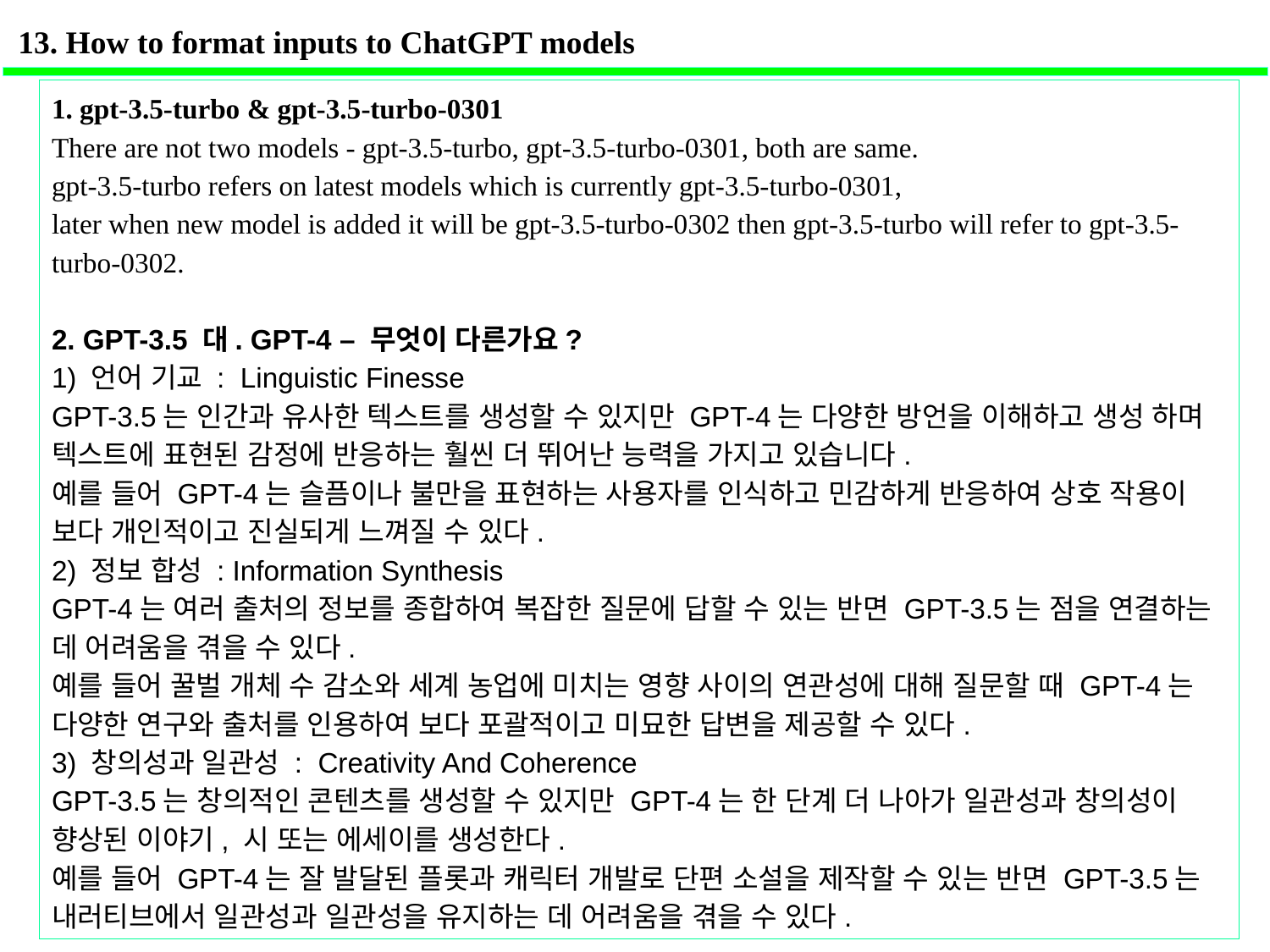

13. How to format inputs to ChatGPT models

1. gpt-3.5-turbo & gpt-3.5-turbo-0301
There are not two models - gpt-3.5-turbo, gpt-3.5-turbo-0301, both are same.
gpt-3.5-turbo refers on latest models which is currently gpt-3.5-turbo-0301,
later when new model is added it will be gpt-3.5-turbo-0302 then gpt-3.5-turbo will refer to gpt-3.5-turbo-0302.

2. GPT-3.5 대. GPT-4 – 무엇이 다른가요?
1) 언어 기교 :  Linguistic Finesse
GPT-3.5는 인간과 유사한 텍스트를 생성할 수 있지만 GPT-4는 다양한 방언을 이해하고 생성 하며 텍스트에 표현된 감정에 반응하는 훨씬 더 뛰어난 능력을 가지고 있습니다.
예를 들어 GPT-4는 슬픔이나 불만을 표현하는 사용자를 인식하고 민감하게 반응하여 상호 작용이 보다 개인적이고 진실되게 느껴질 수 있다.
2) 정보 합성 : Information Synthesis
GPT-4는 여러 출처의 정보를 종합하여 복잡한 질문에 답할 수 있는 반면 GPT-3.5는 점을 연결하는 데 어려움을 겪을 수 있다.
예를 들어 꿀벌 개체 수 감소와 세계 농업에 미치는 영향 사이의 연관성에 대해 질문할 때 GPT-4는 다양한 연구와 출처를 인용하여 보다 포괄적이고 미묘한 답변을 제공할 수 있다.
3) 창의성과 일관성 :  Creativity And Coherence
GPT-3.5는 창의적인 콘텐츠를 생성할 수 있지만 GPT-4는 한 단계 더 나아가 일관성과 창의성이 향상된 이야기, 시 또는 에세이를 생성한다.
예를 들어 GPT-4는 잘 발달된 플롯과 캐릭터 개발로 단편 소설을 제작할 수 있는 반면 GPT-3.5는 내러티브에서 일관성과 일관성을 유지하는 데 어려움을 겪을 수 있다.